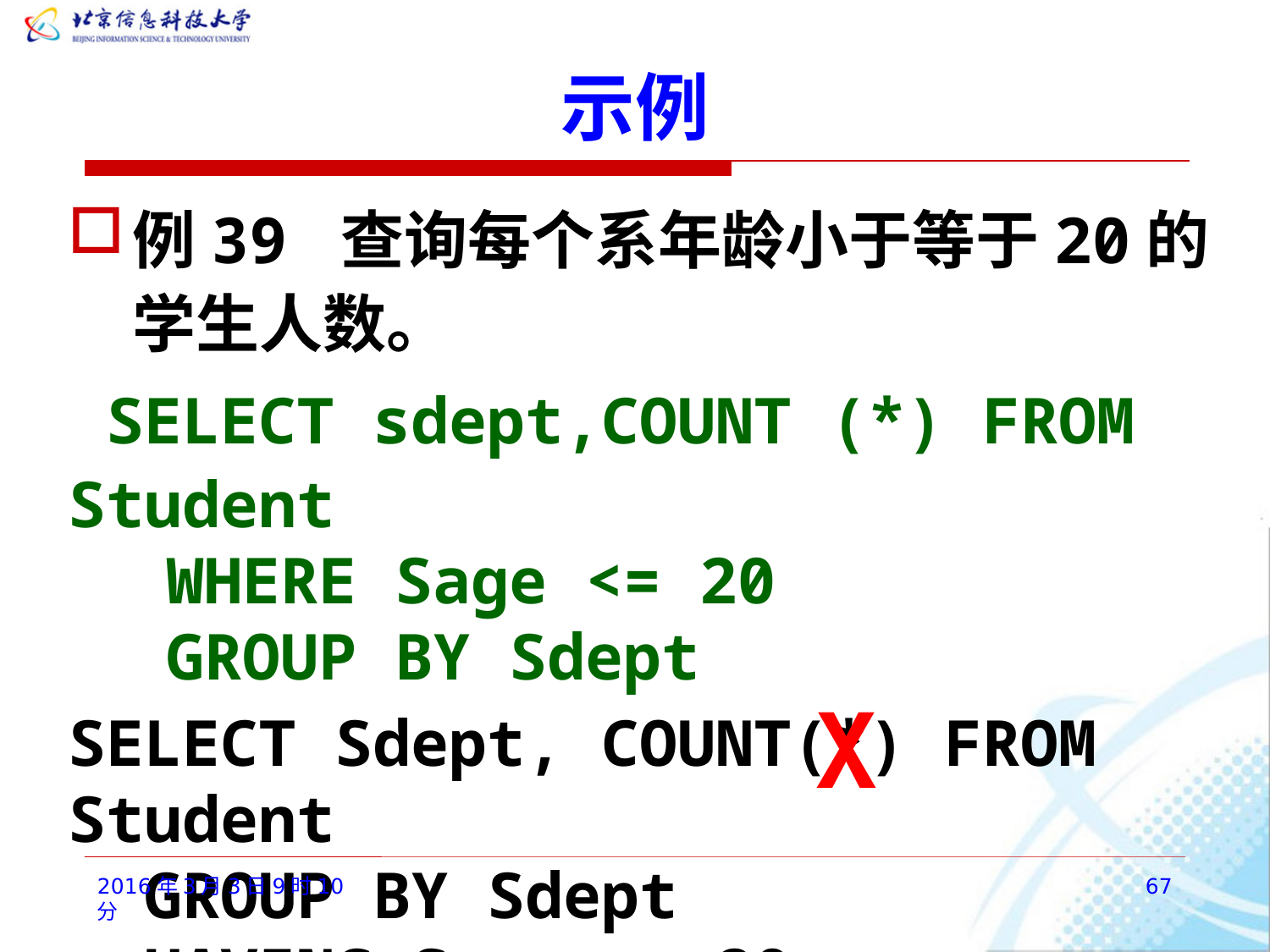

# 示例
例39 查询每个系年龄小于等于20的学生人数。
 SELECT sdept,COUNT (*) FROM Student
 WHERE Sage <= 20
 GROUP BY Sdept
SELECT Sdept, COUNT(*) FROM Student
  GROUP BY Sdept
  HAVING Sage <= 20
X
2016年3月3日9时10分
67